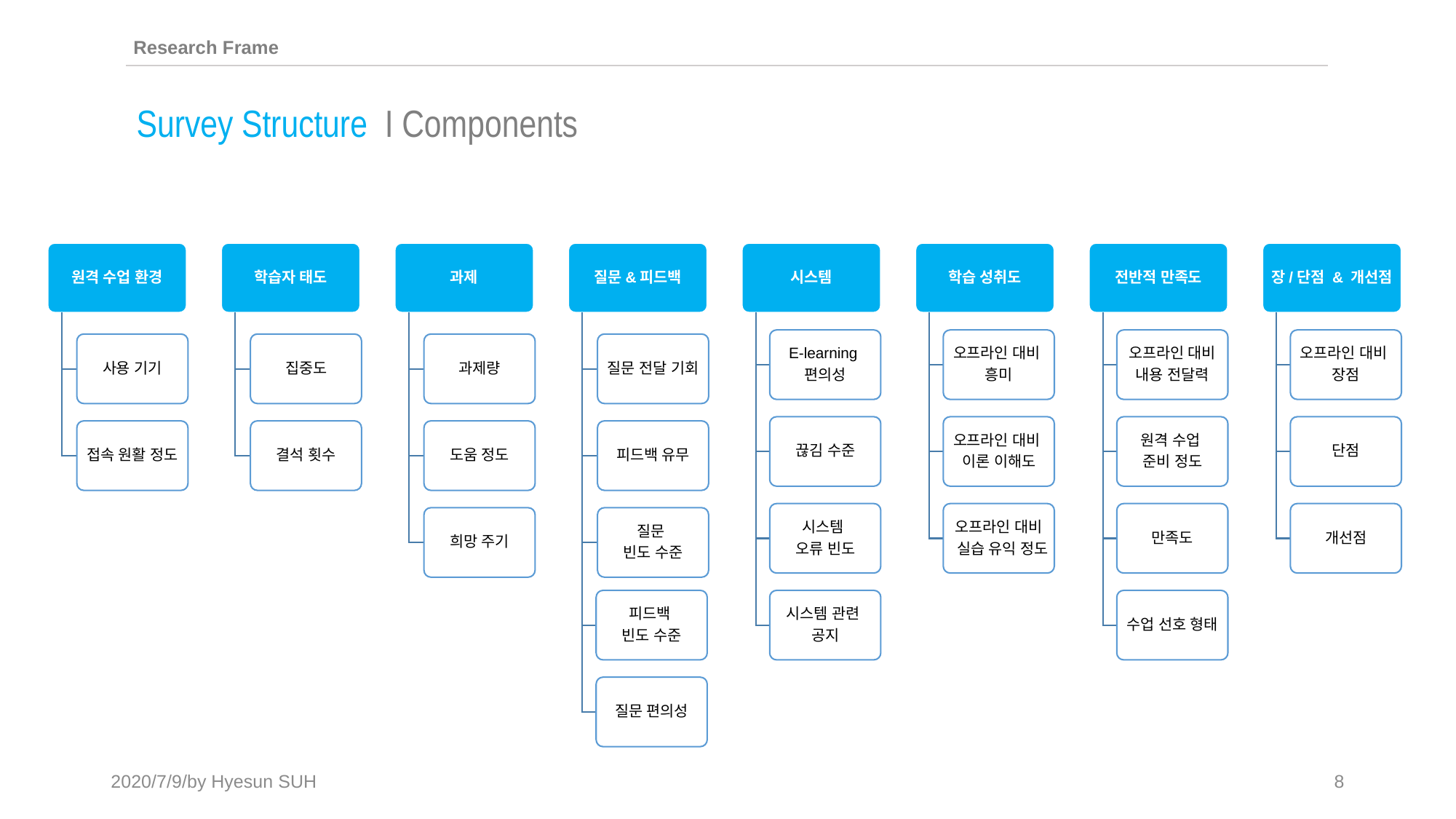

Research Frame
Survey Structure  I Components
원격 수업 환경
학습자 태도
과제
질문&피드백
시스템
학습 성취도
전반적 만족도
장/단점 & 개선점

E-learning
편의성
오프라인 대비
흥미
오프라인 대비
내용 전달력
오프라인 대비
장점
사용 기기
집중도
과제량
질문 전달 기회
끊김 수준
오프라인 대비
이론 이해도
원격 수업
준비 정도
단점
접속 원활 정도
결석 횟수
도움 정도
피드백 유무
시스템
오류 빈도
오프라인 대비
 실습 유익 정도
만족도
개선점
희망 주기
질문
빈도 수준
피드백
빈도 수준
시스템 관련
공지
수업 선호 형태
질문 편의성
2020/7/9/by Hyesun SUH
8